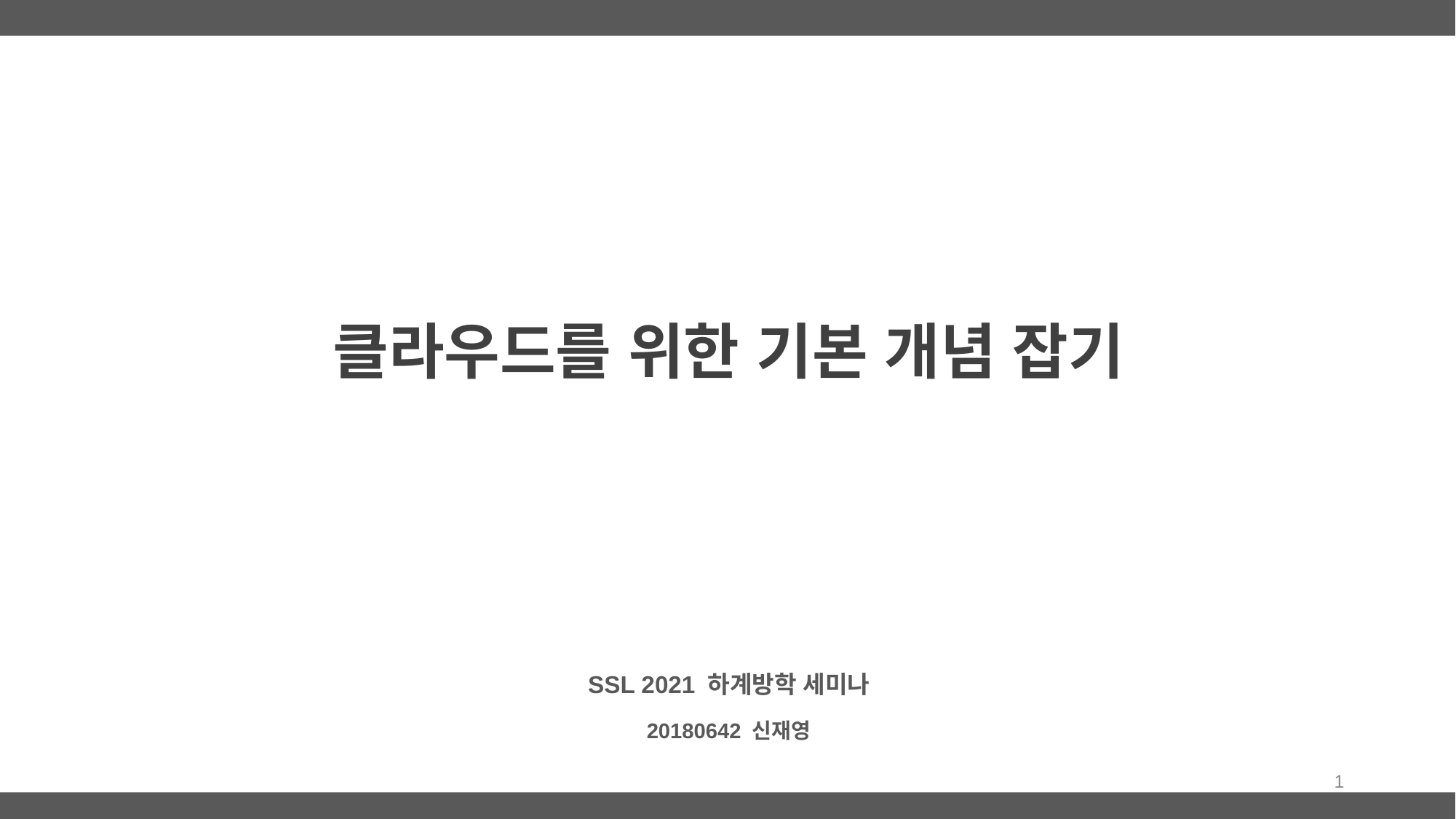

클라우드를 위한 기본 개념 잡기
SSL 2021 하계방학 세미나
20180642 신재영
1